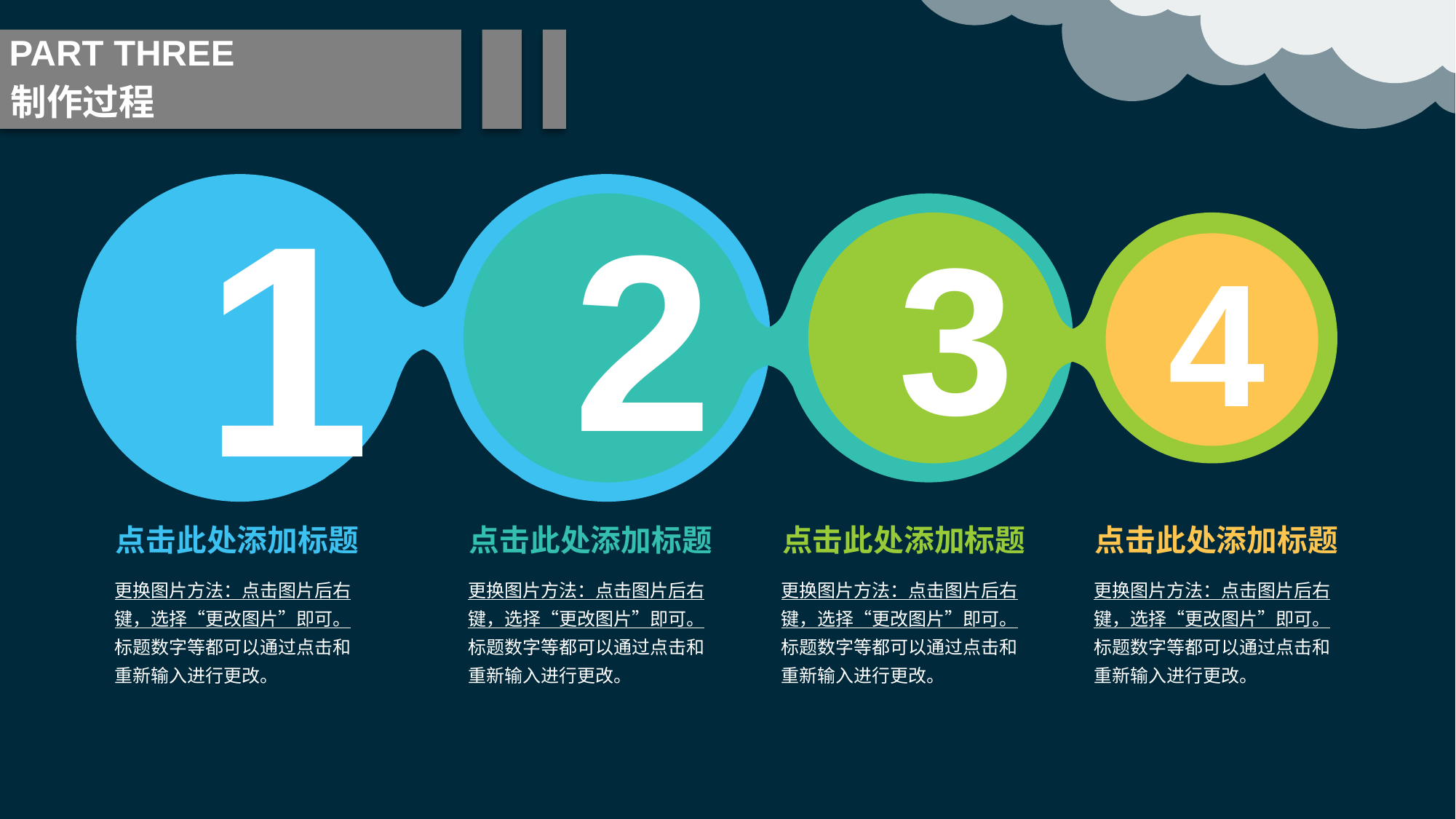

PART THREE
制作过程
1

2

3

4

点击此处添加标题
点击此处添加标题
点击此处添加标题
点击此处添加标题
更换图片方法：点击图片后右键，选择“更改图片”即可。标题数字等都可以通过点击和重新输入进行更改。
更换图片方法：点击图片后右键，选择“更改图片”即可。标题数字等都可以通过点击和重新输入进行更改。
更换图片方法：点击图片后右键，选择“更改图片”即可。标题数字等都可以通过点击和重新输入进行更改。
更换图片方法：点击图片后右键，选择“更改图片”即可。标题数字等都可以通过点击和重新输入进行更改。